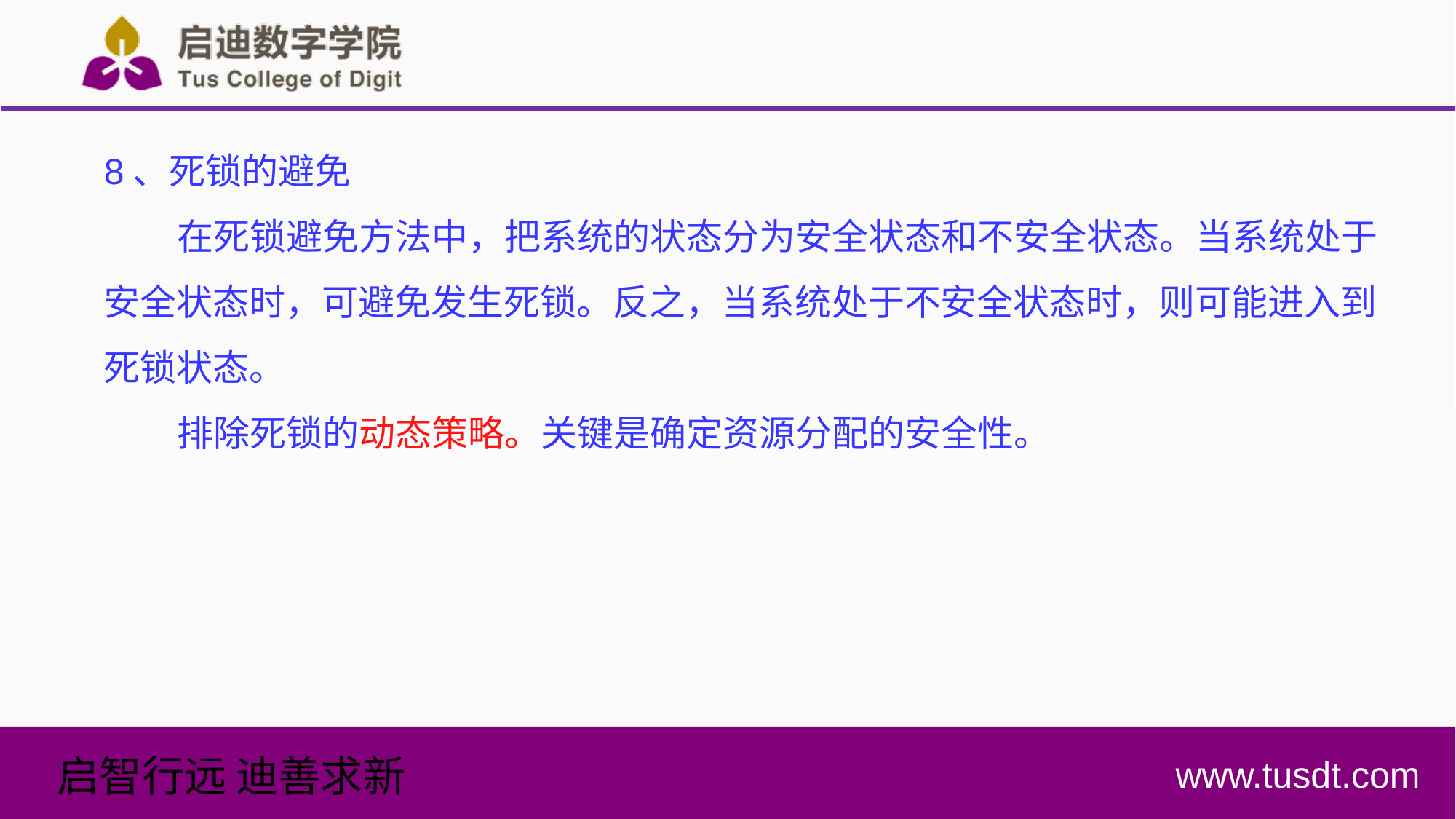

8、死锁的避免
在死锁避免方法中，把系统的状态分为安全状态和不安全状态。当系统处于安全状态时，可避免发生死锁。反之，当系统处于不安全状态时，则可能进入到死锁状态。
排除死锁的动态策略。关键是确定资源分配的安全性。